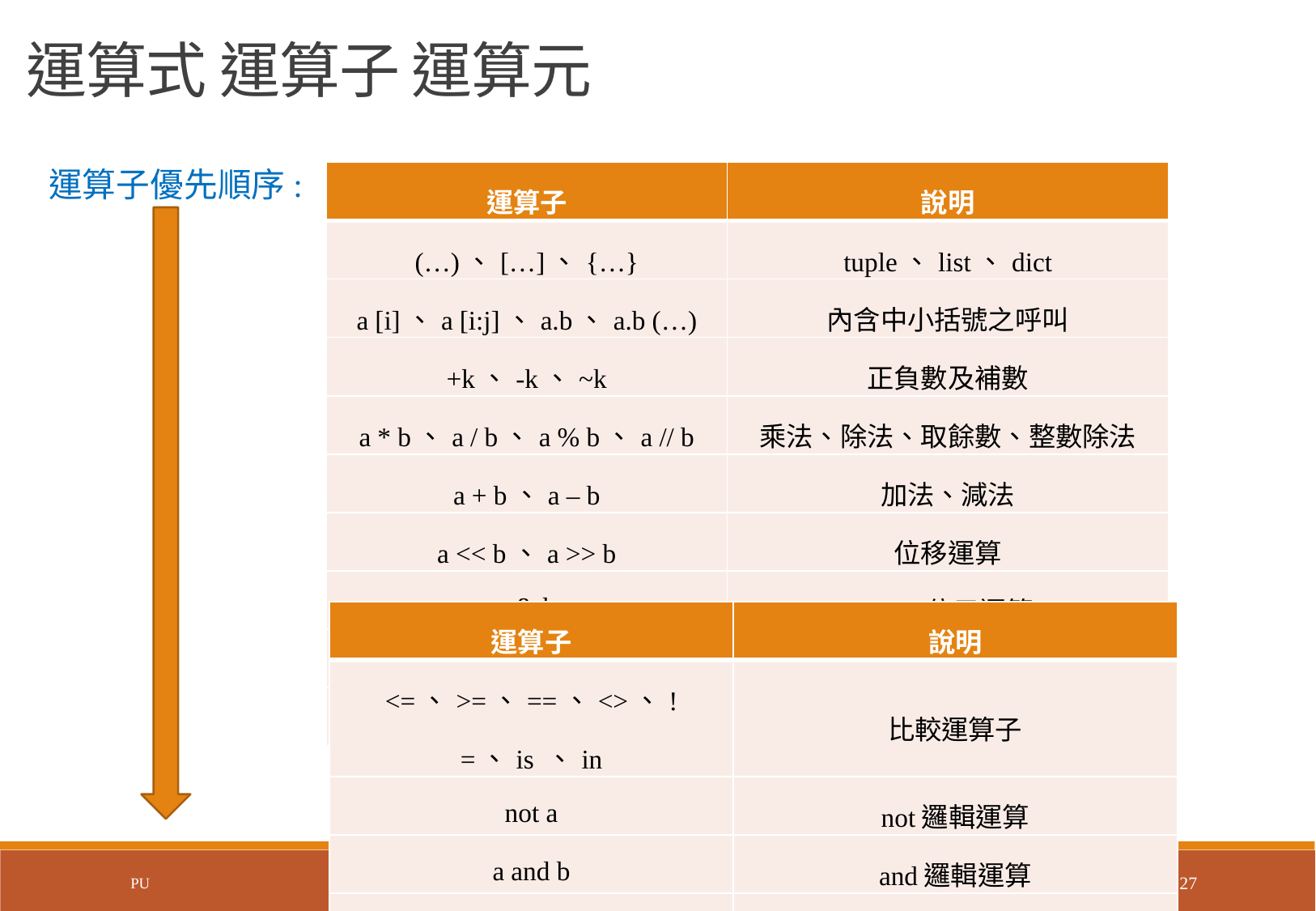

運算式 運算子 運算元

運算子優先順序:

| 運算子 | 說明 |
| --- | --- |
| (…)、[…]、{…} | tuple、list、dict |
| a [i]、a [i:j]、a.b、a.b (…) | 內含中小括號之呼叫 |
| +k、-k、~k | 正負數及補數 |
| a \* b、a / b、a % b、a // b | 乘法、除法、取餘數、整數除法 |
| a + b、a – b | 加法、減法 |
| a << b、a >> b | 位移運算 |
| a & b | AND位元運算 |
| a ^ b | XOR位元運算 |
| a | b | OR位元運算 |

| 運算子 | 說明 |
| --- | --- |
| <=、>=、==、<>、!=、is 、in | 比較運算子 |
| not a | not邏輯運算 |
| a and b | and邏輯運算 |
| a or b | or邏輯運算 |
PU
27